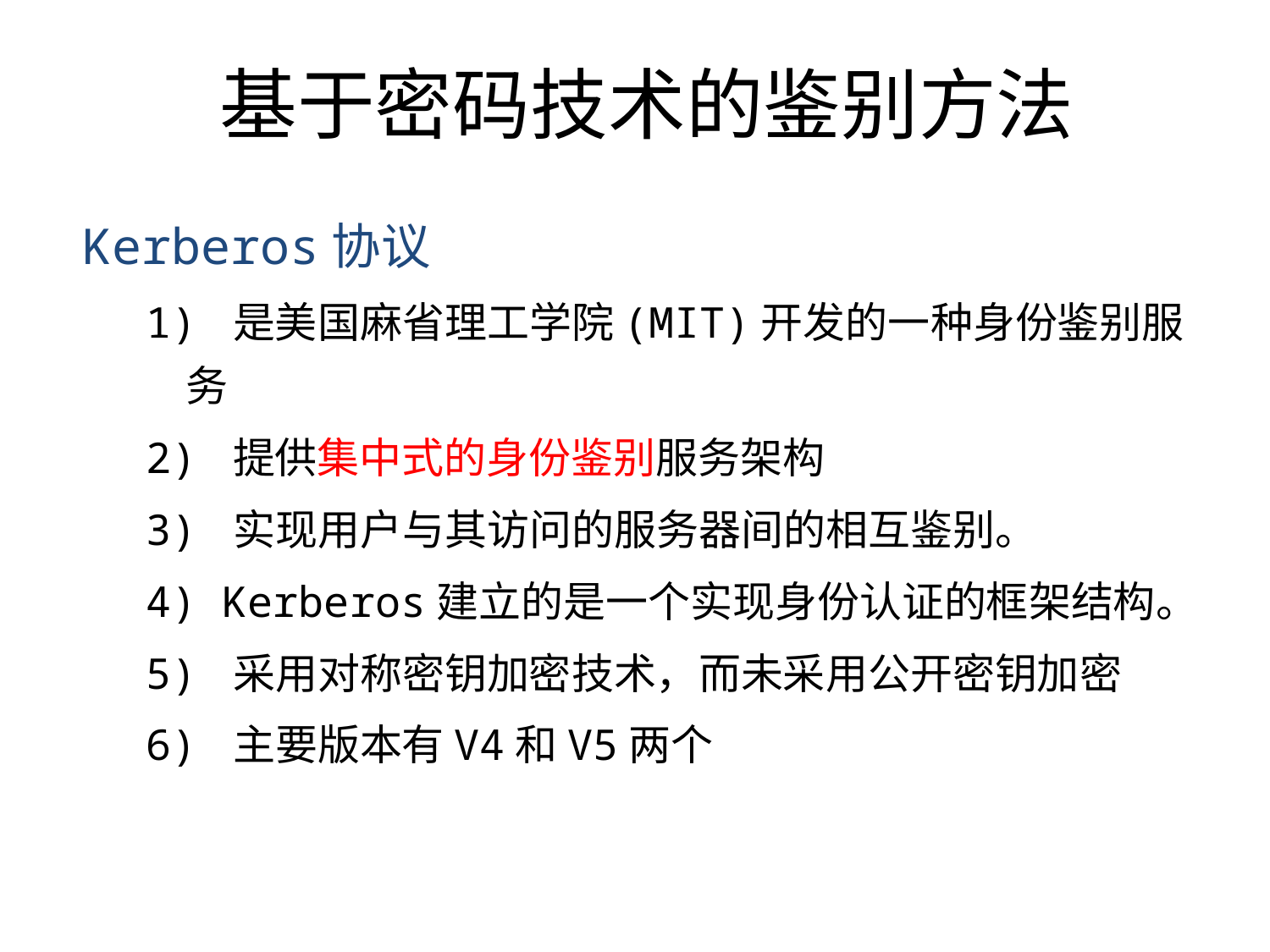

# 基于密码技术的鉴别方法
Kerberos协议
1) 是美国麻省理工学院(MIT)开发的一种身份鉴别服务
2) 提供集中式的身份鉴别服务架构
3) 实现用户与其访问的服务器间的相互鉴别。
4) Kerberos建立的是一个实现身份认证的框架结构。
5) 采用对称密钥加密技术，而未采用公开密钥加密
6) 主要版本有V4和V5两个